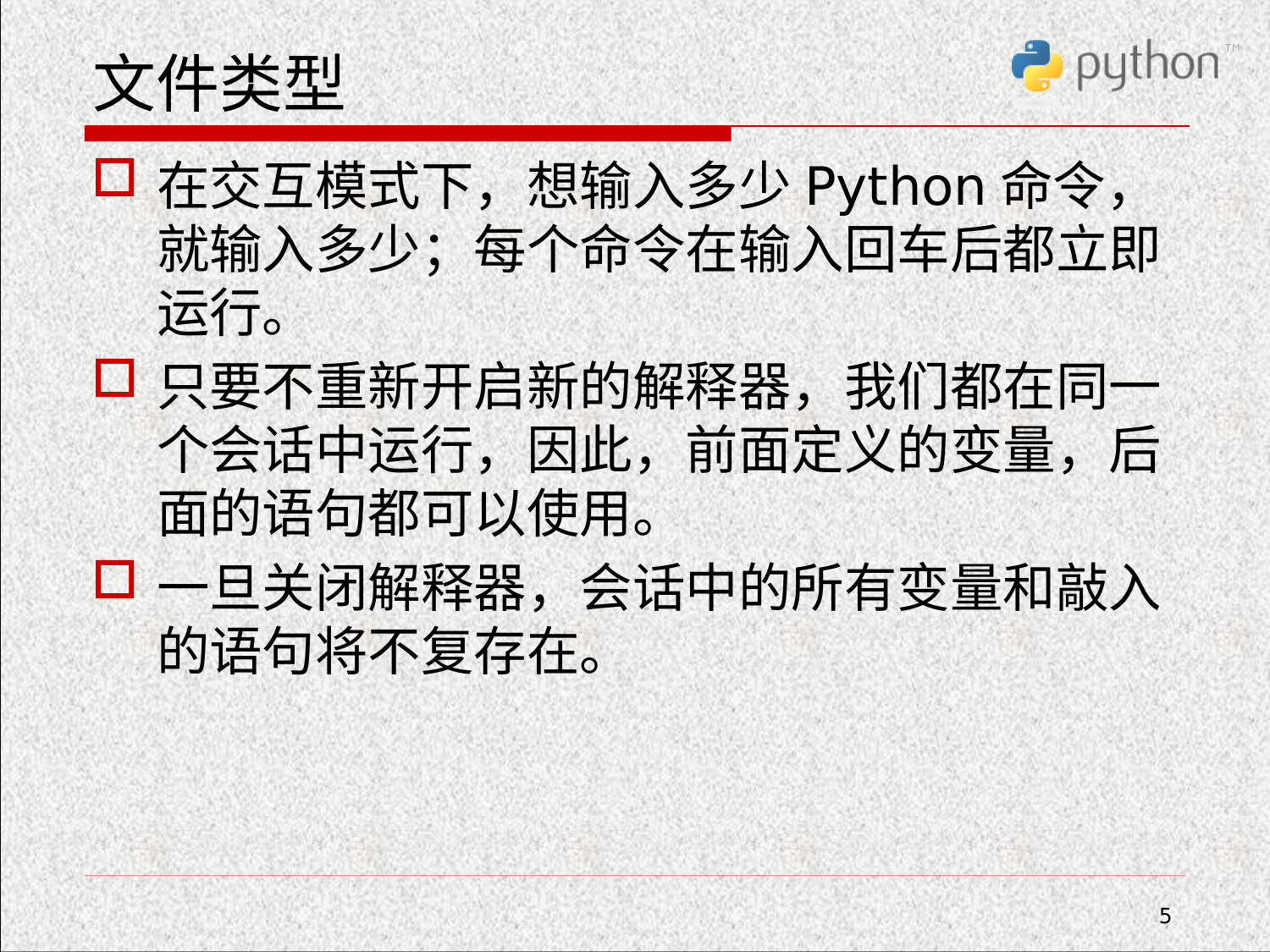

# 文件类型
在交互模式下，想输入多少Python命令，就输入多少；每个命令在输入回车后都立即运行。
只要不重新开启新的解释器，我们都在同一个会话中运行，因此，前面定义的变量，后面的语句都可以使用。
一旦关闭解释器，会话中的所有变量和敲入的语句将不复存在。

5